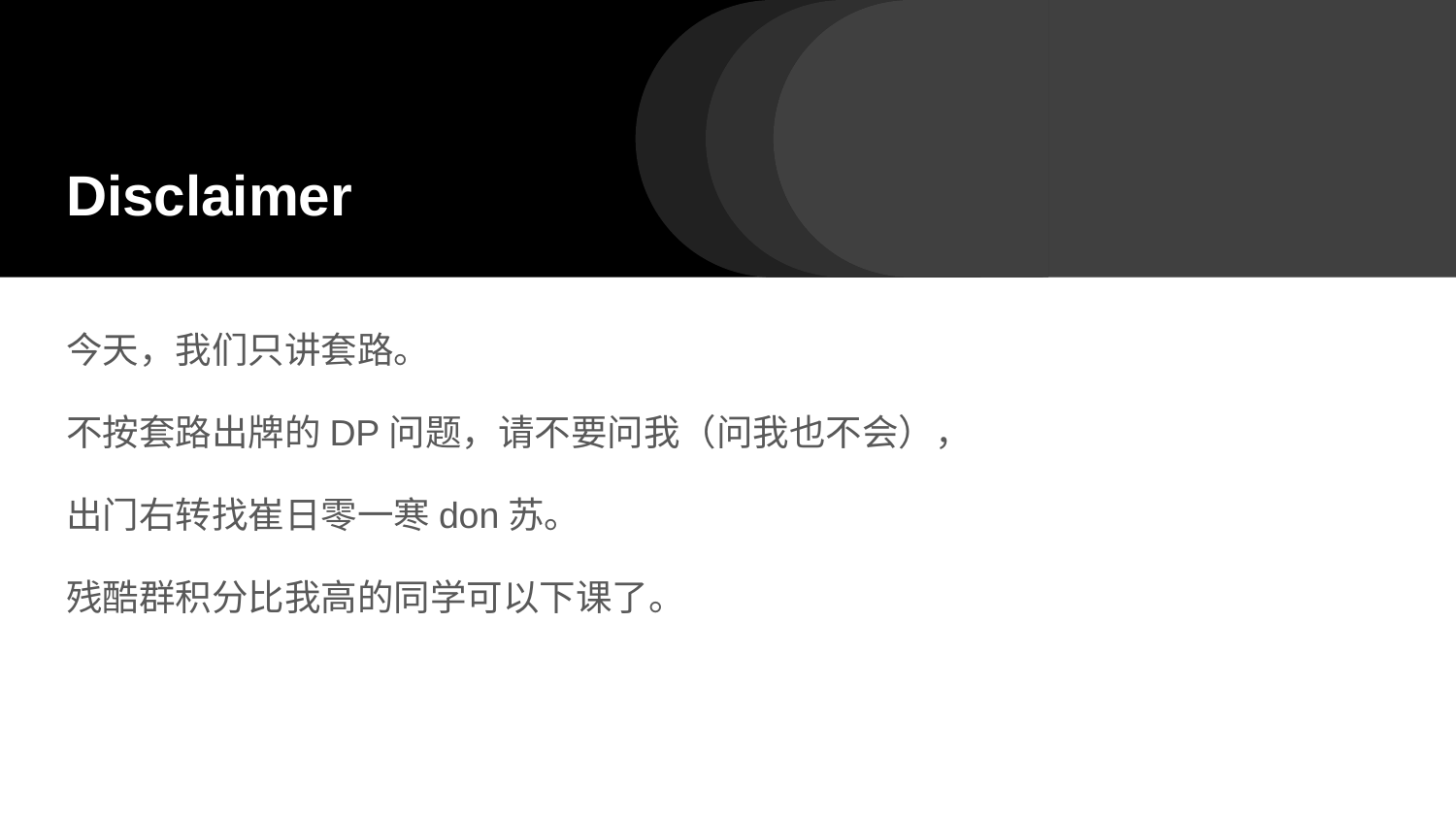

# Disclaimer
今天，我们只讲套路。
不按套路出牌的DP问题，请不要问我（问我也不会），
出门右转找崔日零一寒don苏。
残酷群积分比我高的同学可以下课了。